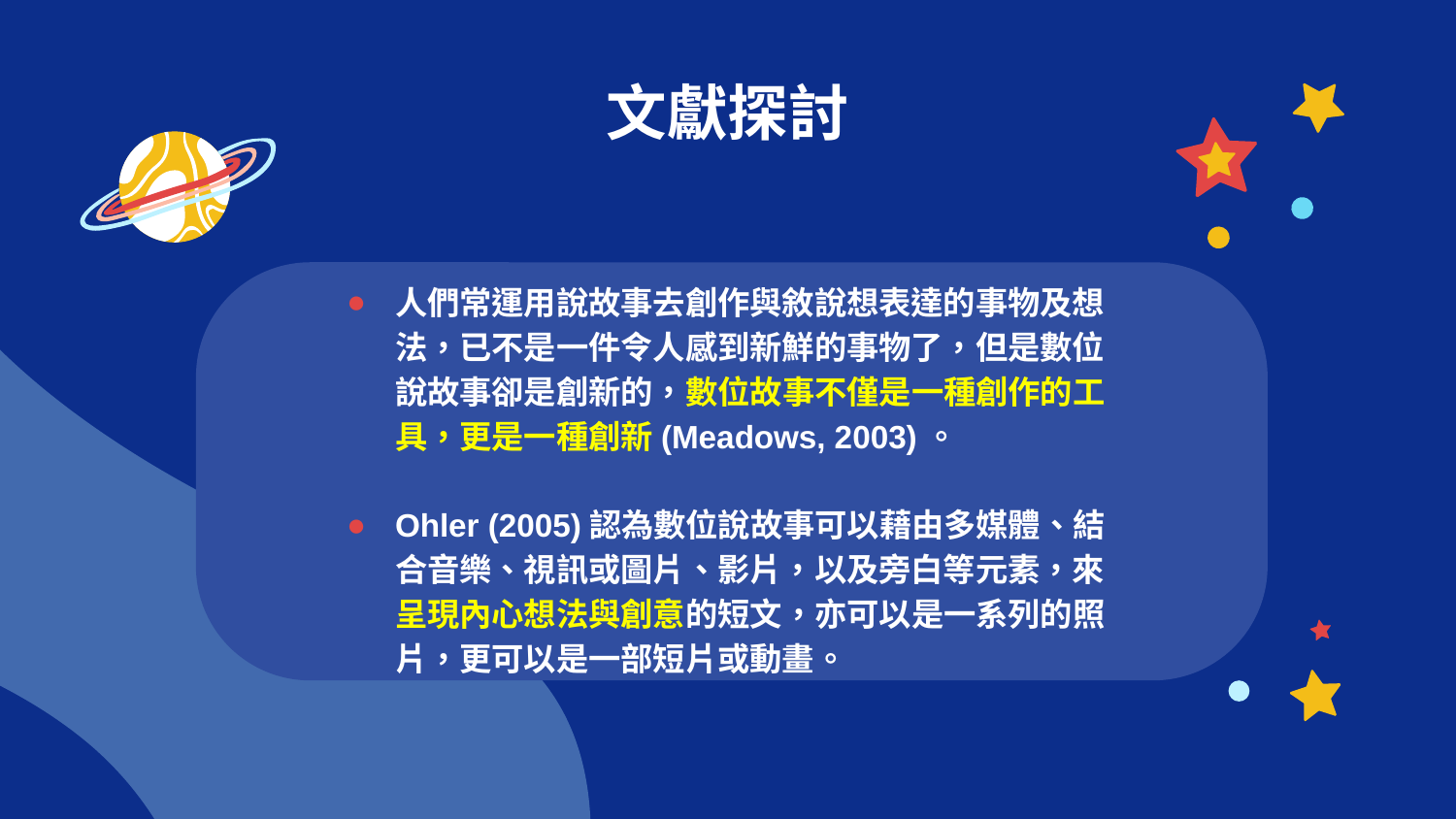

# 文獻探討

人們常運用說故事去創作與敘說想表達的事物及想法，已不是一件令人感到新鮮的事物了，但是數位說故事卻是創新的，數位故事不僅是一種創作的工具，更是一種創新(Meadows, 2003)。

Ohler (2005)認為數位說故事可以藉由多媒體、結合音樂、視訊或圖片、影片，以及旁白等元素，來呈現內心想法與創意的短文，亦可以是一系列的照片，更可以是一部短片或動畫。